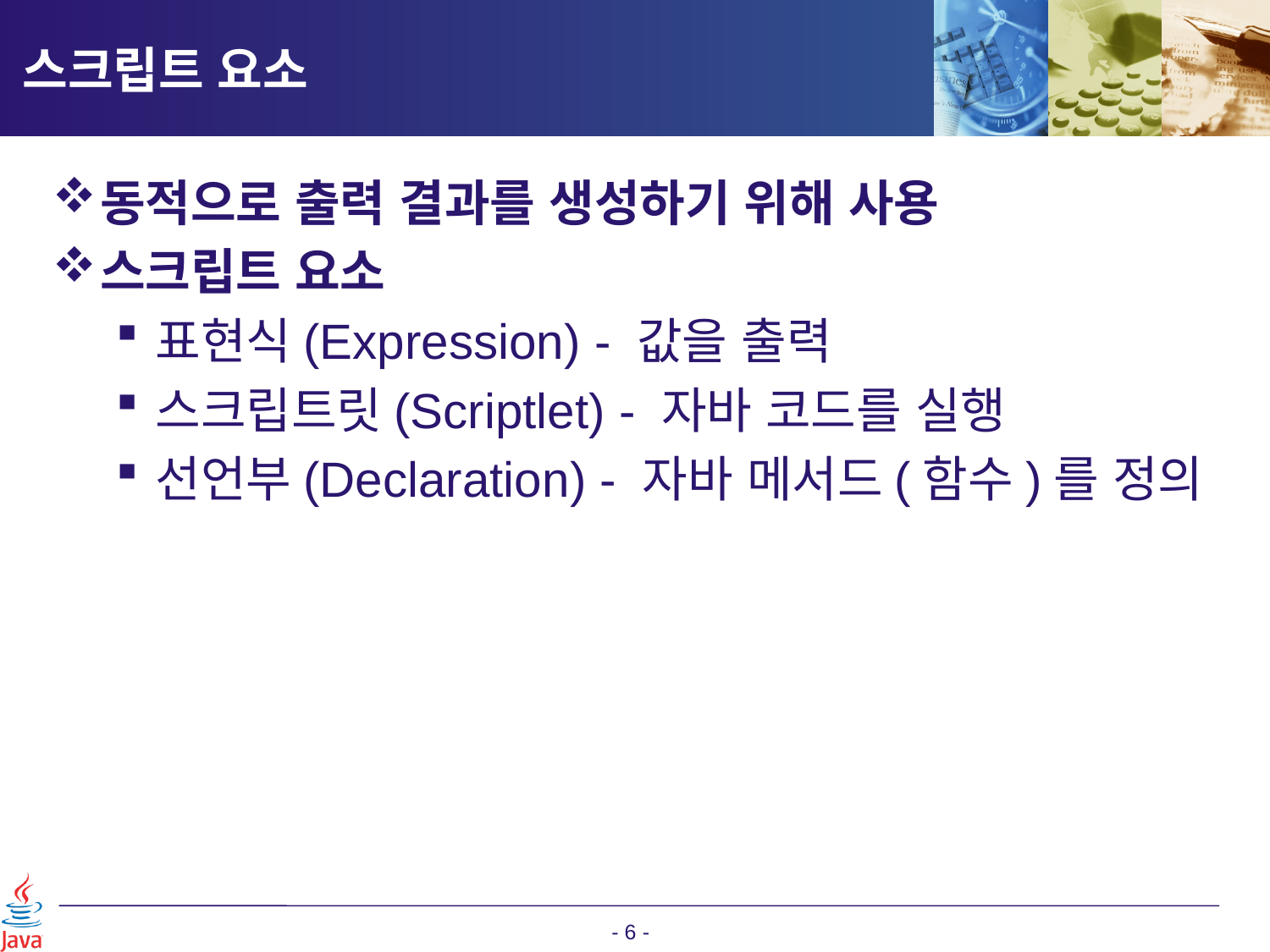

# 스크립트 요소
동적으로 출력 결과를 생성하기 위해 사용
스크립트 요소
표현식(Expression) - 값을 출력
스크립트릿(Scriptlet) - 자바 코드를 실행
선언부(Declaration) - 자바 메서드(함수)를 정의